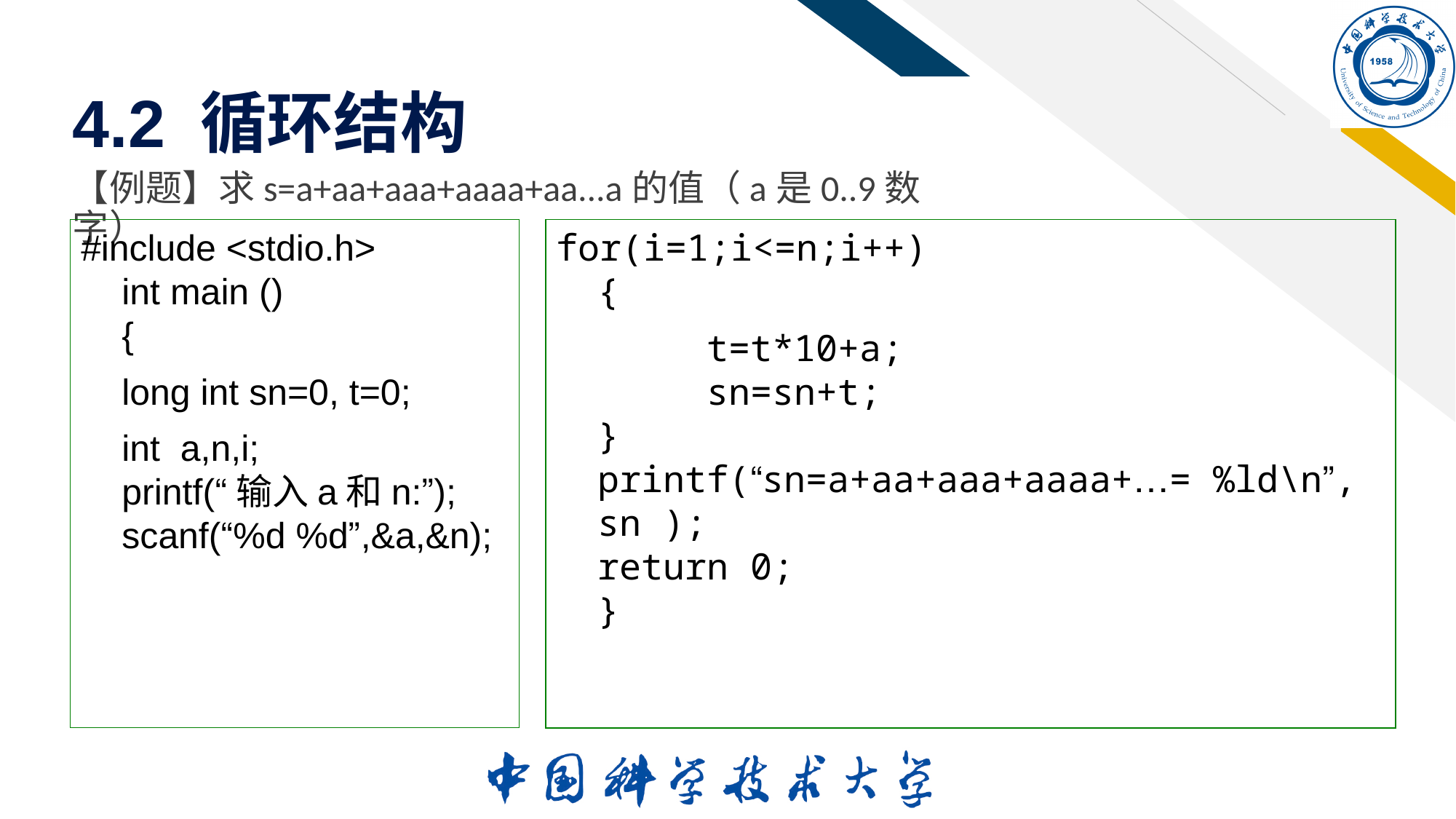

4.2 循环结构
【例题】求s=a+aa+aaa+aaaa+aa...a的值（a是0..9数字）
for(i=1;i<=n;i++)
{
		t=t*10+a;
	sn=sn+t;
}
printf(“sn=a+aa+aaa+aaaa+…= %ld\n”, sn );
return 0;
}
#include <stdio.h>
int main ()
{
	long int sn=0, t=0;
	int  a,n,i;
printf(“输入a和n:”);
scanf(“%d %d”,&a,&n);